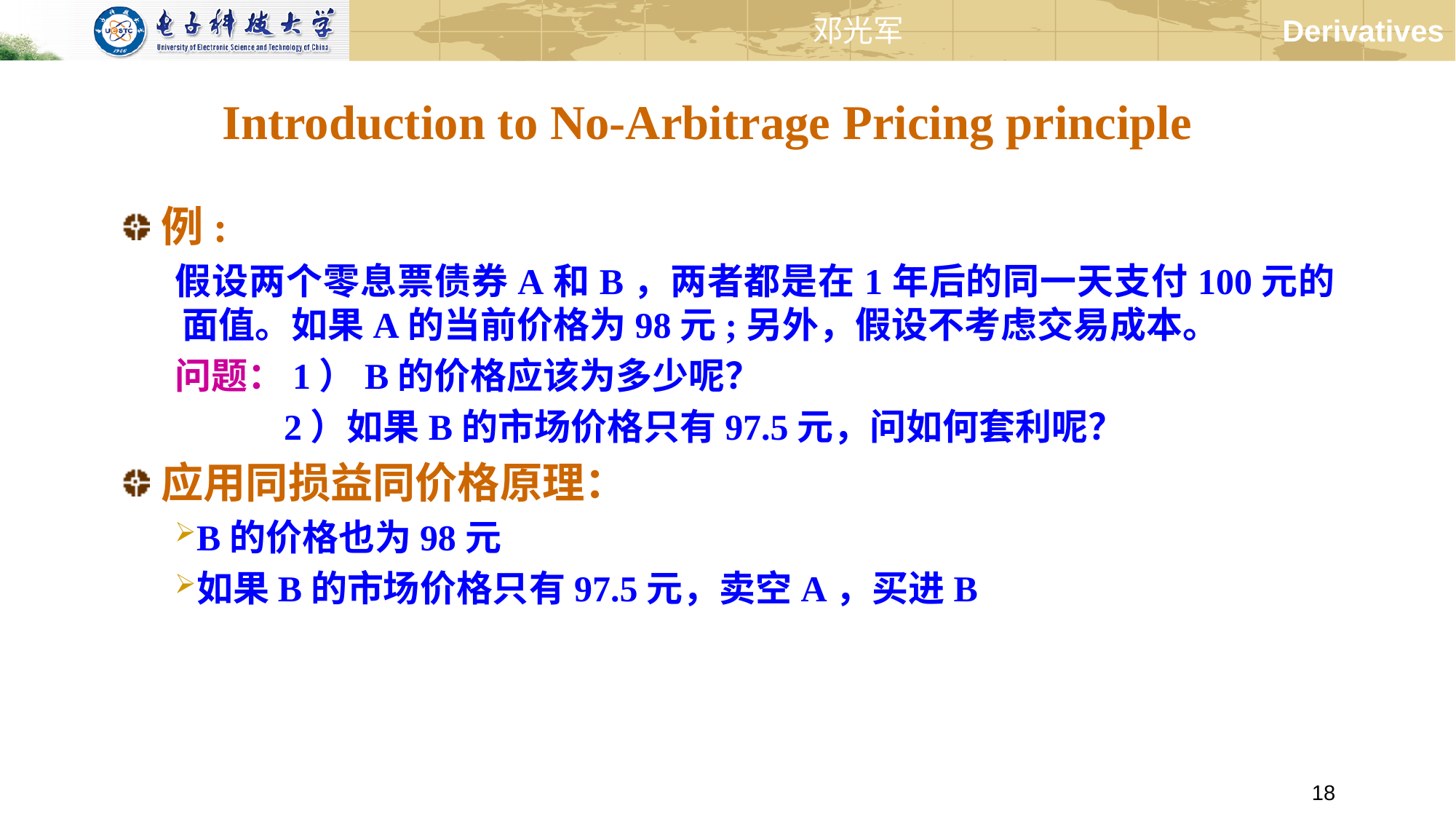

Introduction to No-Arbitrage Pricing principle
例:
假设两个零息票债券A和B，两者都是在1年后的同一天支付100元的面值。如果A的当前价格为98元;另外，假设不考虑交易成本。
问题：1）B的价格应该为多少呢？
            2）如果B的市场价格只有97.5元，问如何套利呢？
应用同损益同价格原理：
B的价格也为98元
如果B的市场价格只有97.5元，卖空A，买进B